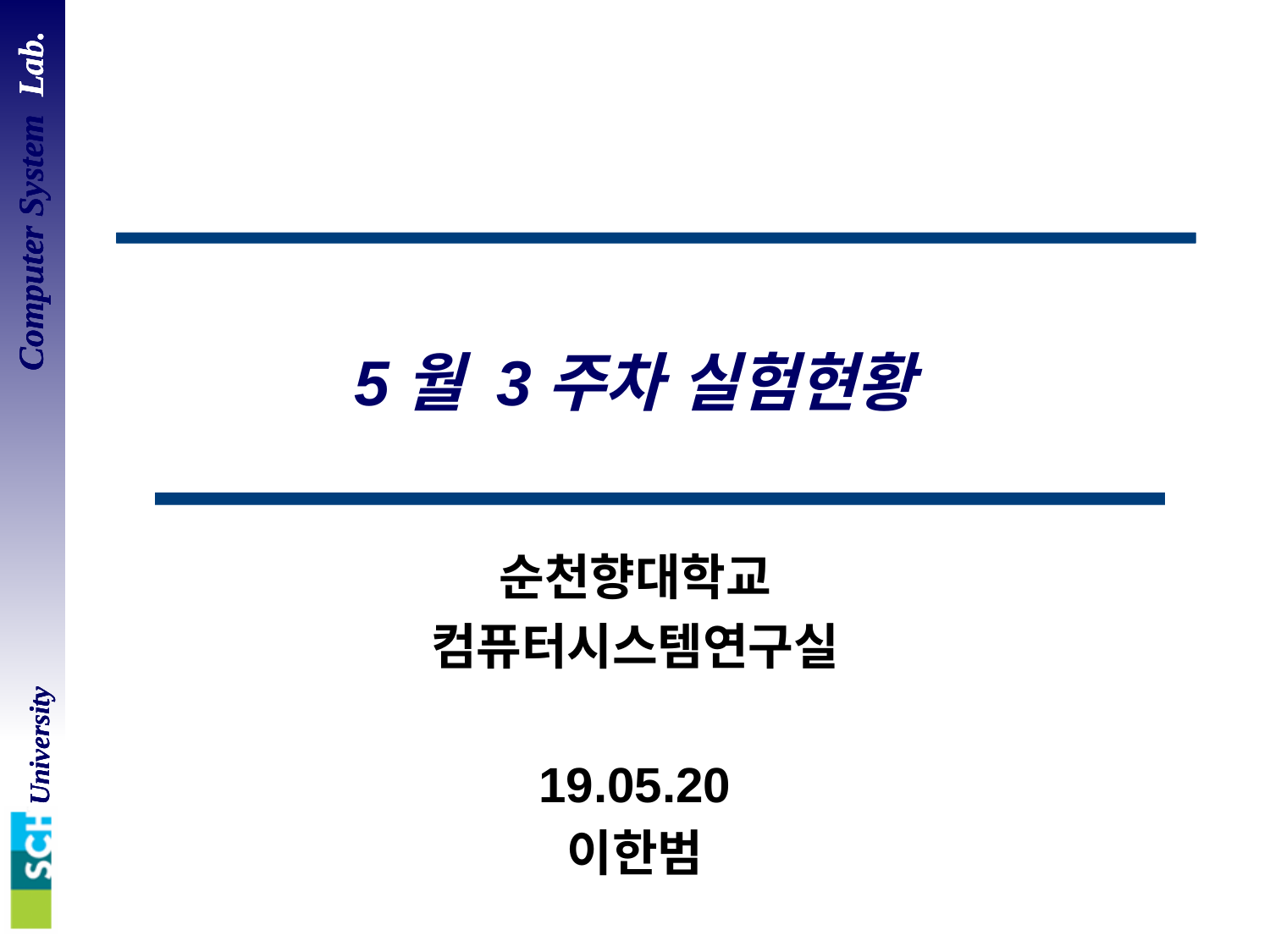

# 5월 3주차 실험현황
순천향대학교
컴퓨터시스템연구실

19.05.20
이한범